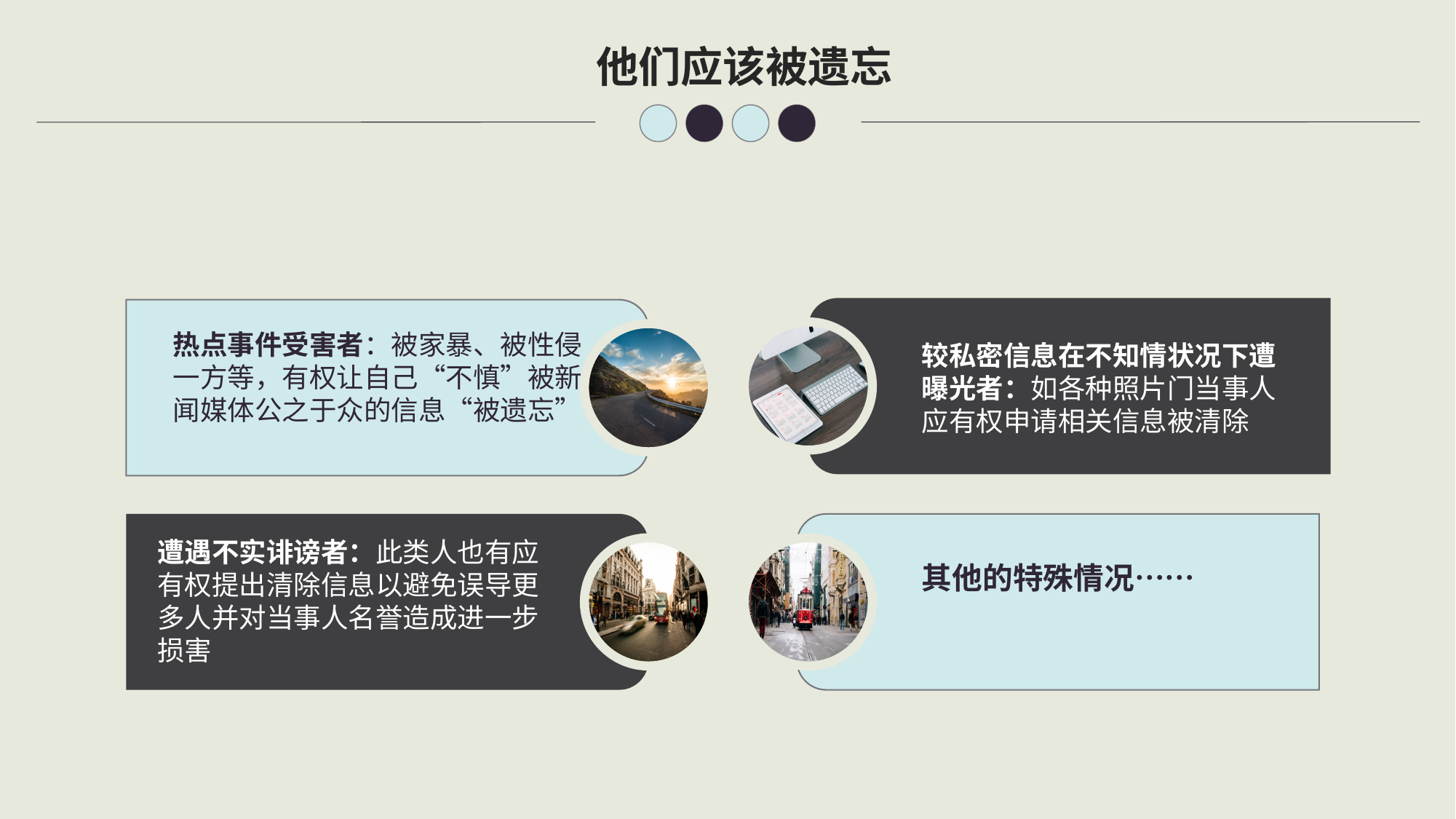

他们应该被遗忘

热点事件受害者：被家暴、被性侵一方等，有权让自己“不慎”被新闻媒体公之于众的信息“被遗忘”

较私密信息在不知情状况下遭曝光者：如各种照片门当事人应有权申请相关信息被清除

遭遇不实诽谤者：此类人也有应有权提出清除信息以避免误导更多人并对当事人名誉造成进一步损害

其他的特殊情况……